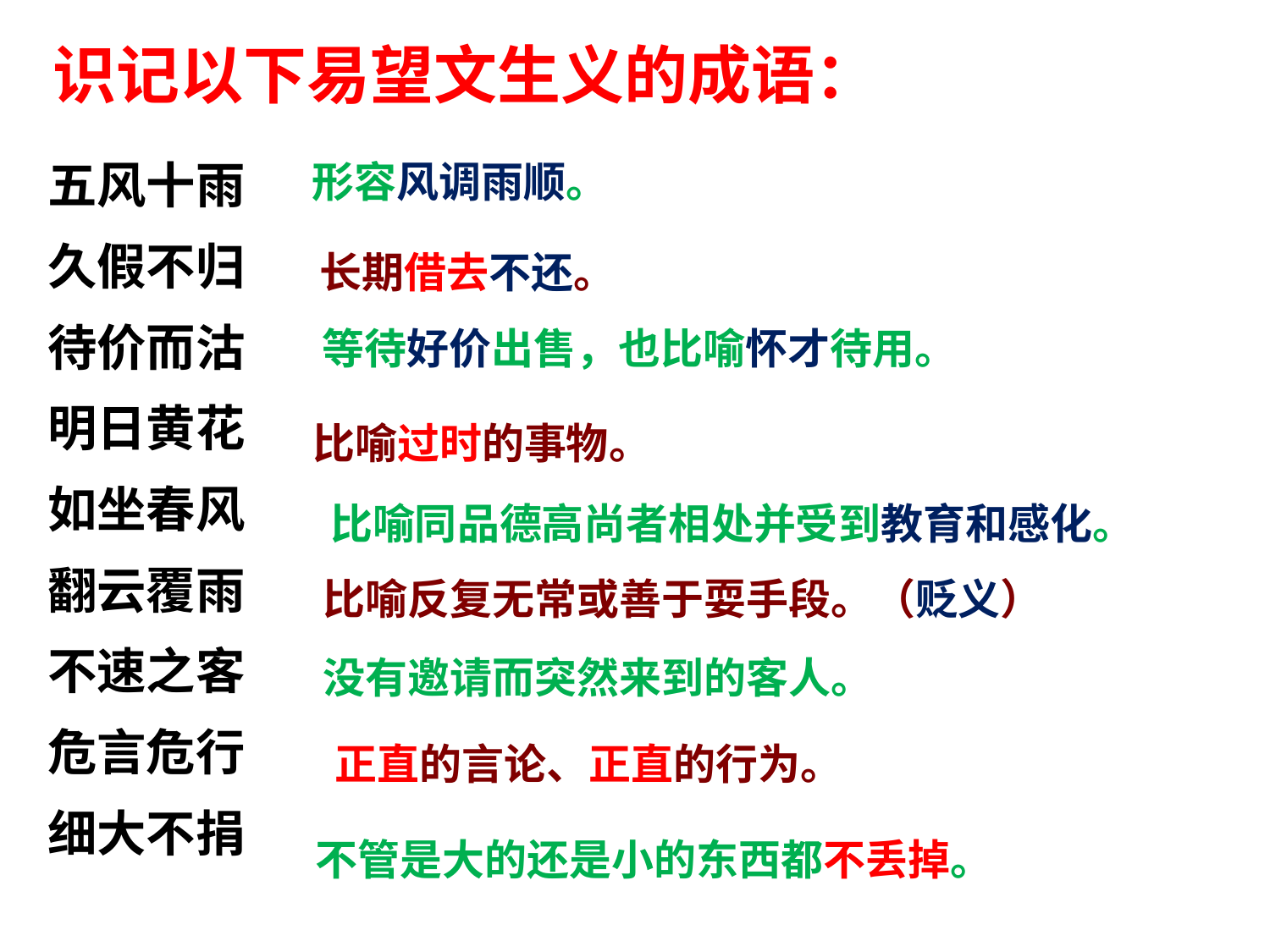

识记以下易望文生义的成语：
形容风调雨顺。
五风十雨
久假不归
待价而沽
明日黄花
如坐春风
翻云覆雨
不速之客
危言危行
细大不捐

长期借去不还。
等待好价出售，也比喻怀才待用。
比喻过时的事物。
比喻同品德高尚者相处并受到教育和感化。
比喻反复无常或善于耍手段。（贬义）
没有邀请而突然来到的客人。
正直的言论、正直的行为。
不管是大的还是小的东西都不丢掉。